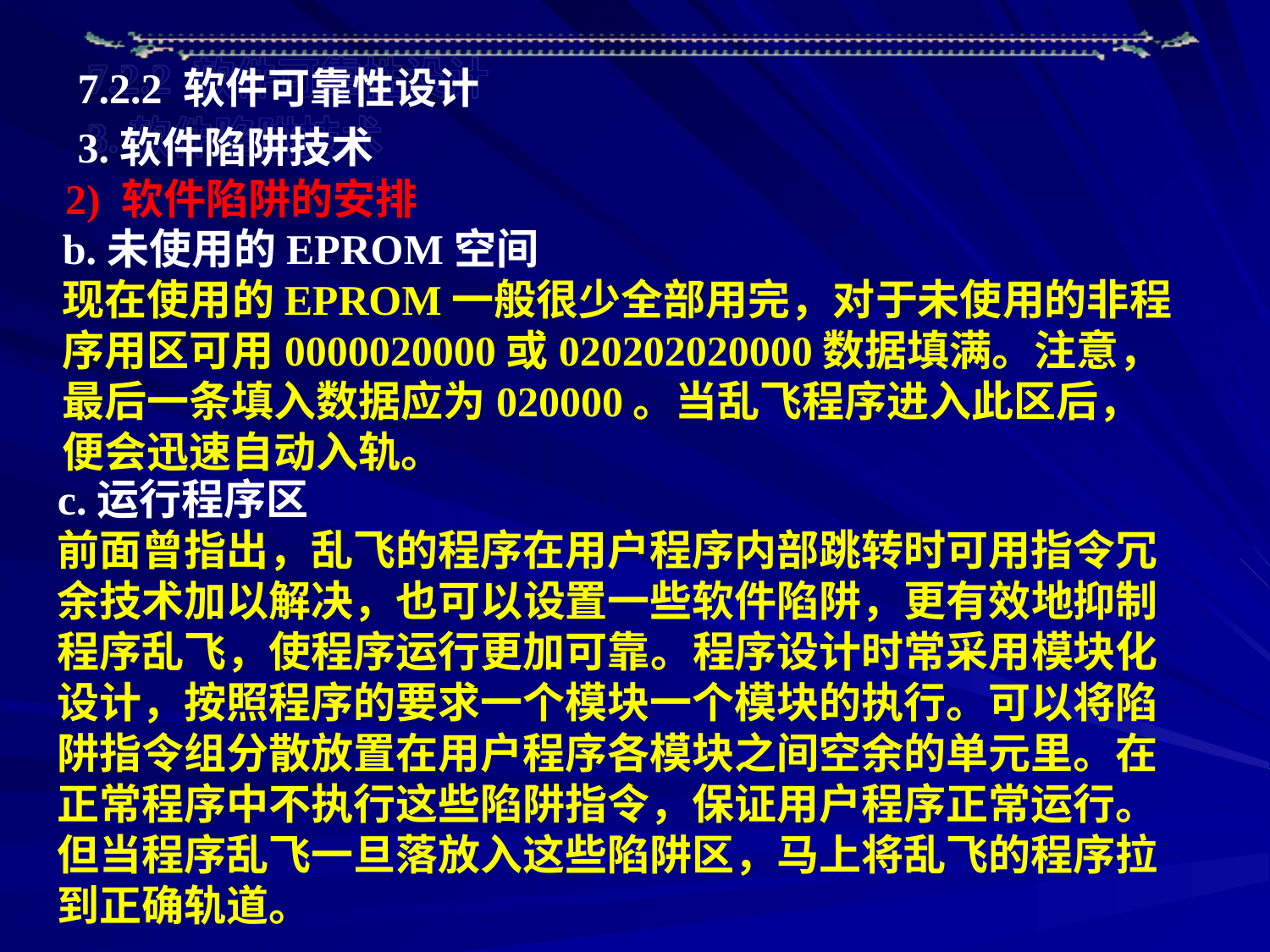

7.2.2 软件可靠性设计
3.软件陷阱技术
2) 软件陷阱的安排
b.未使用的EPROM空间
现在使用的EPROM一般很少全部用完，对于未使用的非程序用区可用0000020000或020202020000数据填满。注意，最后一条填入数据应为020000。当乱飞程序进入此区后，便会迅速自动入轨。
c.运行程序区
前面曾指出，乱飞的程序在用户程序内部跳转时可用指令冗余技术加以解决，也可以设置一些软件陷阱，更有效地抑制程序乱飞，使程序运行更加可靠。程序设计时常采用模块化设计，按照程序的要求一个模块一个模块的执行。可以将陷阱指令组分散放置在用户程序各模块之间空余的单元里。在正常程序中不执行这些陷阱指令，保证用户程序正常运行。但当程序乱飞一旦落放入这些陷阱区，马上将乱飞的程序拉到正确轨道。